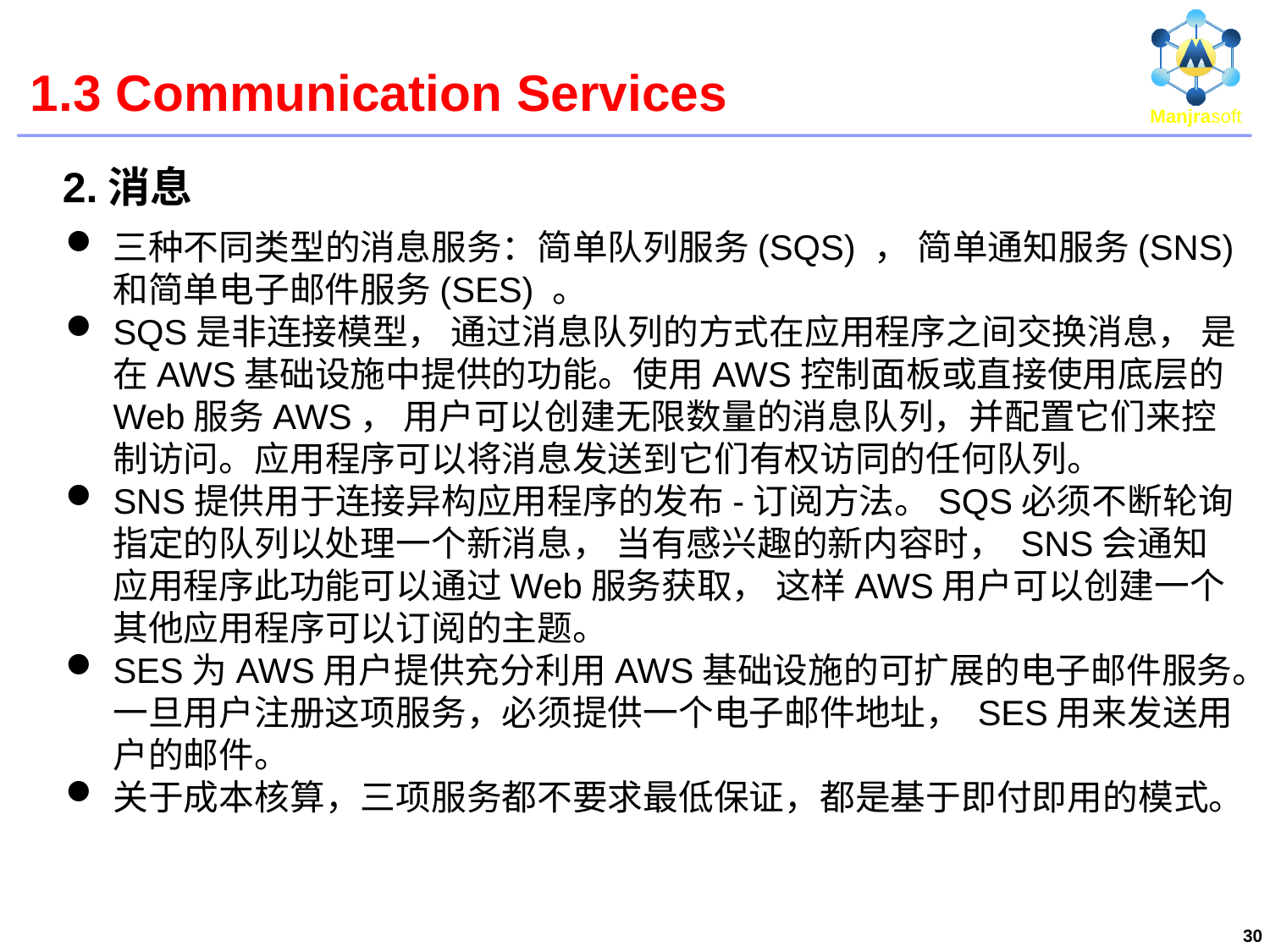

# 1.3 Communication Services
2.消息
三种不同类型的消息服务：简单队列服务(SQS) ， 简单通知服务(SNS) 和简单电子邮件服务(SES) 。
SQS是非连接模型， 通过消息队列的方式在应用程序之间交换消息， 是在AWS基础设施中提供的功能。使用AWS控制面板或直接使用底层的Web服务AWS， 用户可以创建无限数量的消息队列，并配置它们来控制访问。应用程序可以将消息发送到它们有权访同的任何队列。
SNS提供用于连接异构应用程序的发布-订阅方法。SQS必须不断轮询指定的队列以处理一个新消息， 当有感兴趣的新内容时， SNS会通知应用程序此功能可以通过Web服务获取， 这样AWS用户可以创建一个其他应用程序可以订阅的主题。
SES为AWS用户提供充分利用AWS基础设施的可扩展的电子邮件服务。一旦用户注册这项服务，必须提供一个电子邮件地址， SES用来发送用户的邮件。
关于成本核算，三项服务都不要求最低保证，都是基于即付即用的模式。
30